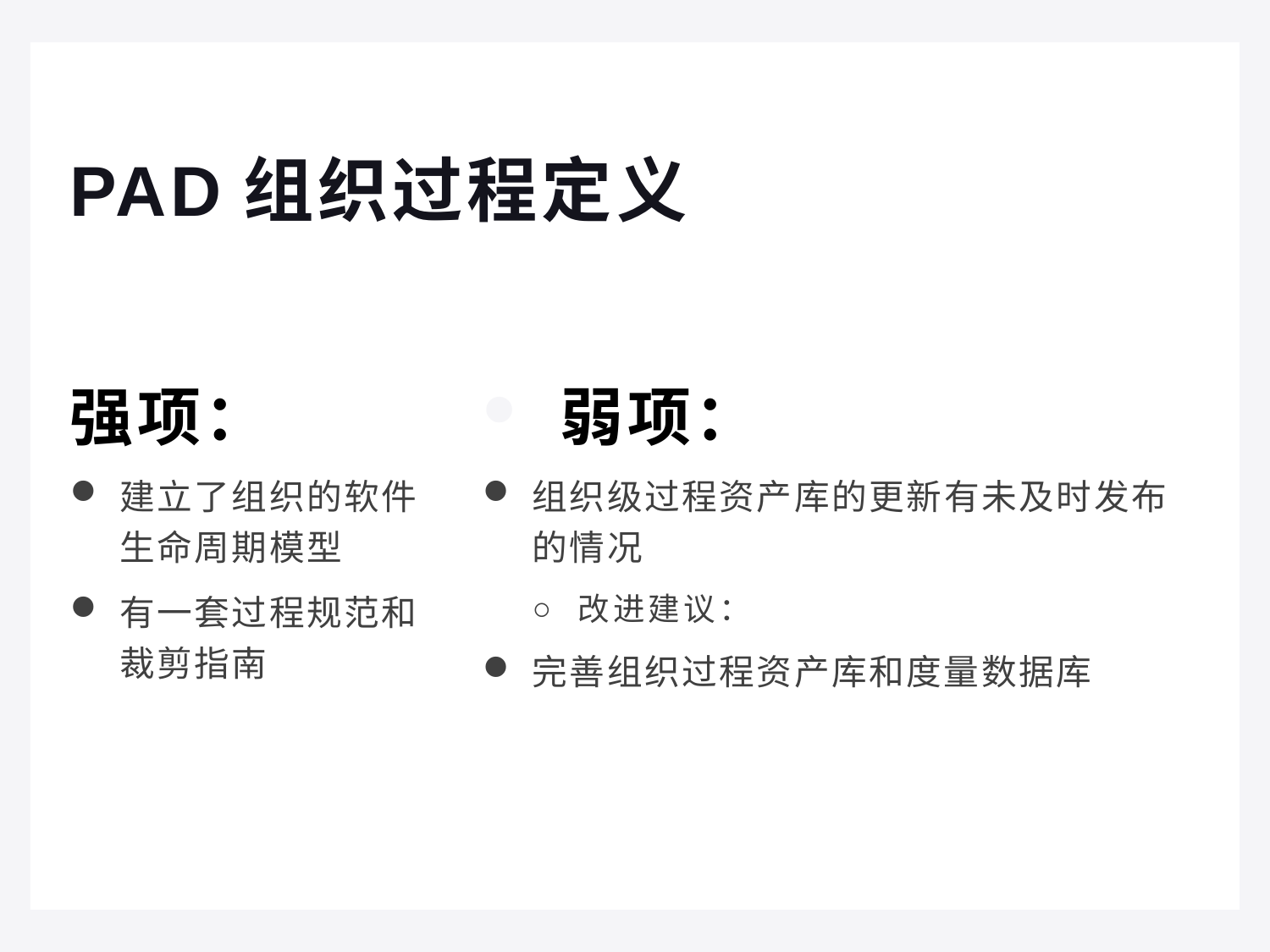

PAD组织过程定义
强项：
弱项：
建立了组织的软件生命周期模型
有一套过程规范和裁剪指南
组织级过程资产库的更新有未及时发布的情况
改进建议：
完善组织过程资产库和度量数据库